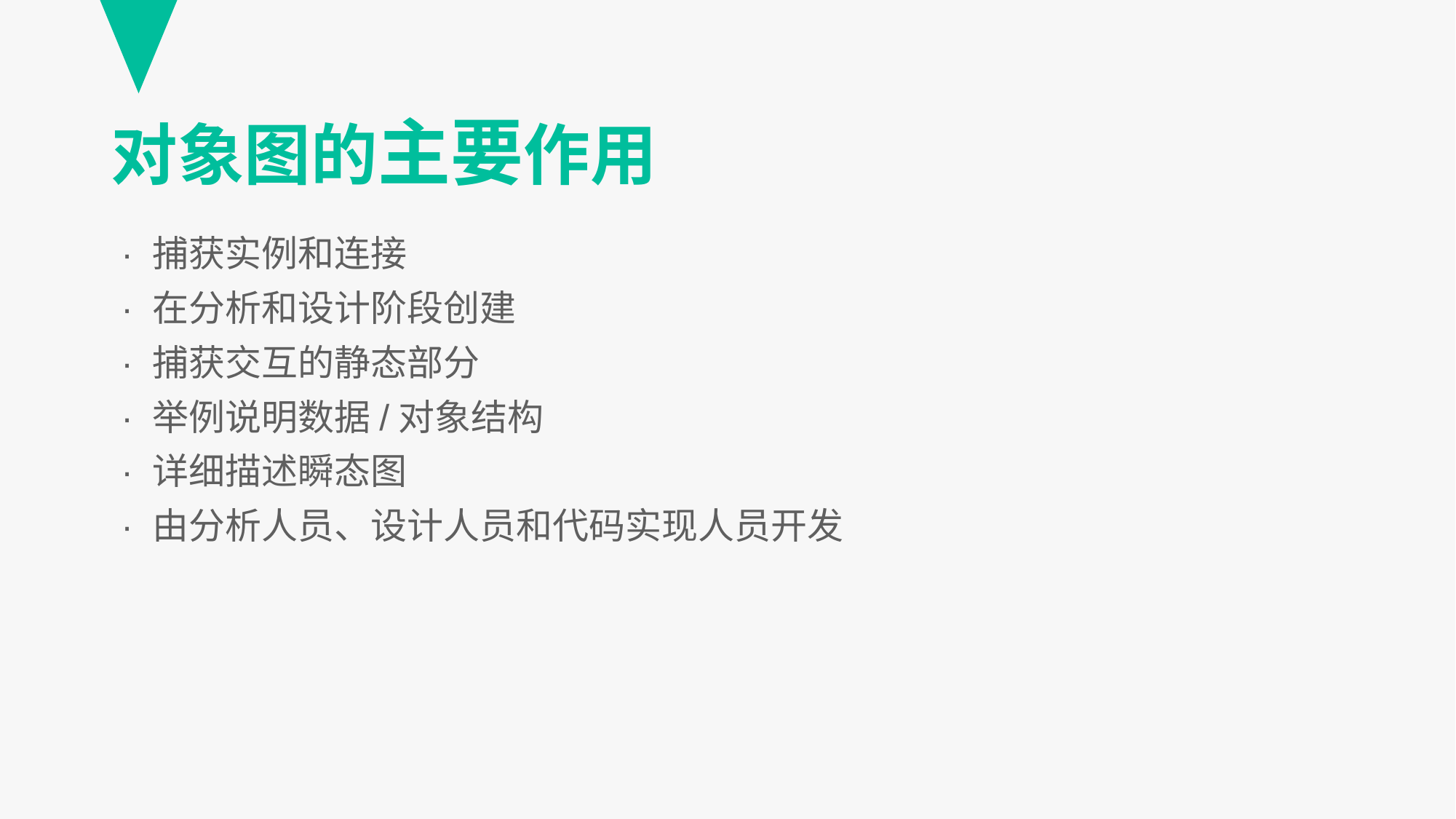

# 对象图的主要作用
· 捕获实例和连接
· 在分析和设计阶段创建
· 捕获交互的静态部分
· 举例说明数据/对象结构
· 详细描述瞬态图
· 由分析人员、设计人员和代码实现人员开发